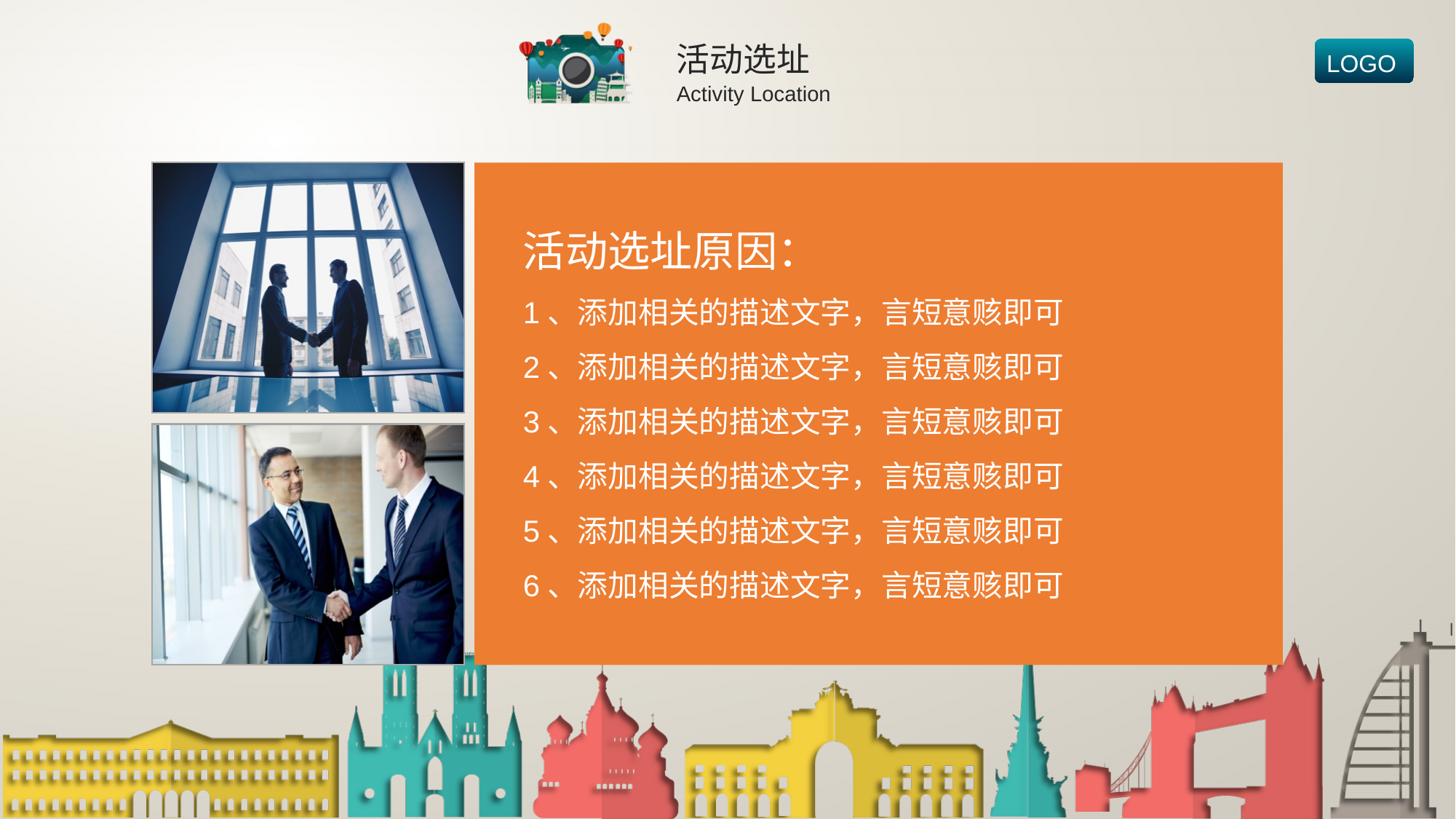

活动选址
Activity Location

活动选址原因：
1、添加相关的描述文字，言短意赅即可
2、添加相关的描述文字，言短意赅即可
3、添加相关的描述文字，言短意赅即可
4、添加相关的描述文字，言短意赅即可
5、添加相关的描述文字，言短意赅即可
6、添加相关的描述文字，言短意赅即可